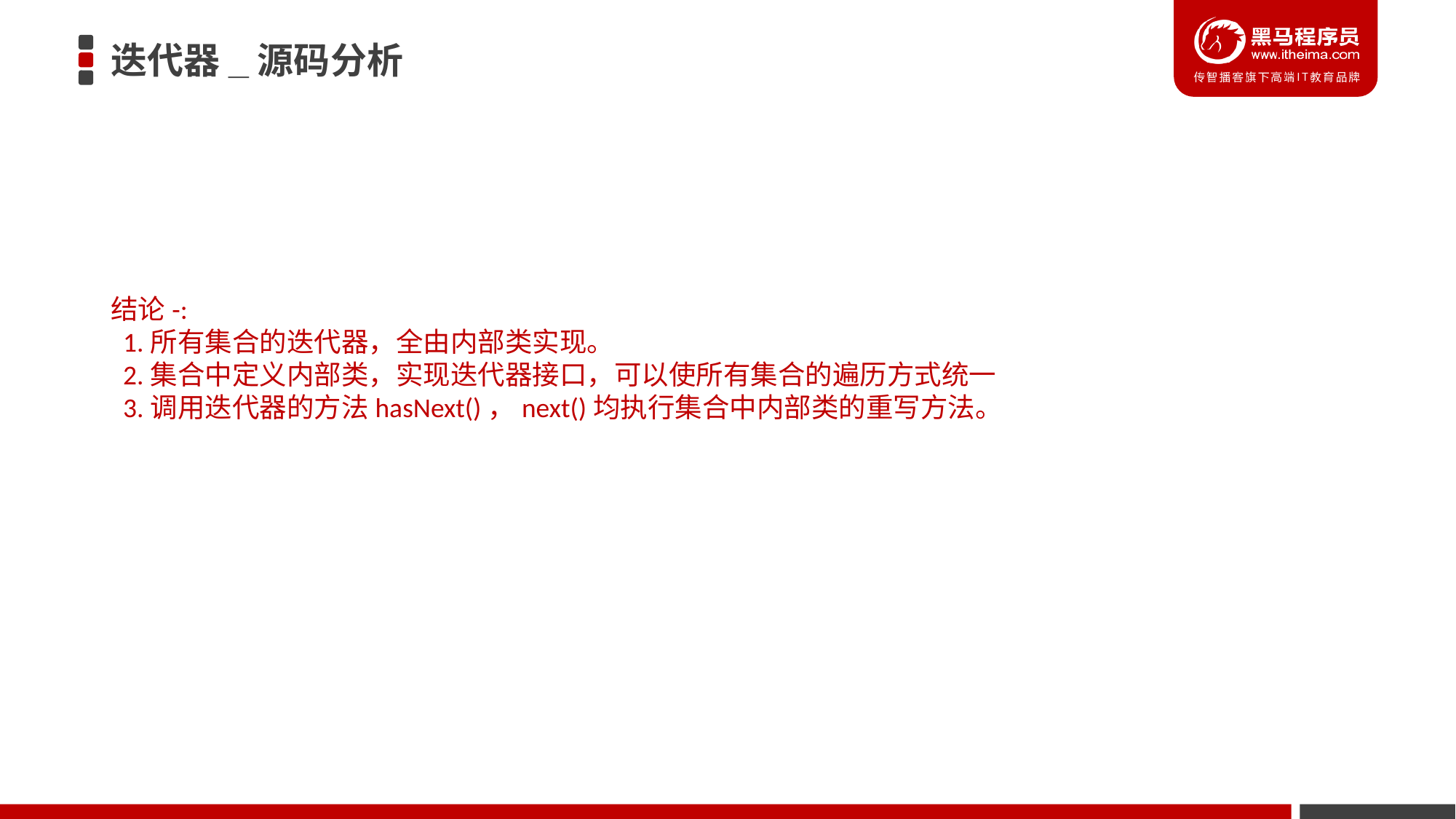

# 迭代器_源码分析
结论-:
  1.所有集合的迭代器，全由内部类实现。
  2.集合中定义内部类，实现迭代器接口，可以使所有集合的遍历方式统一
  3.调用迭代器的方法hasNext()，next()均执行集合中内部类的重写方法。